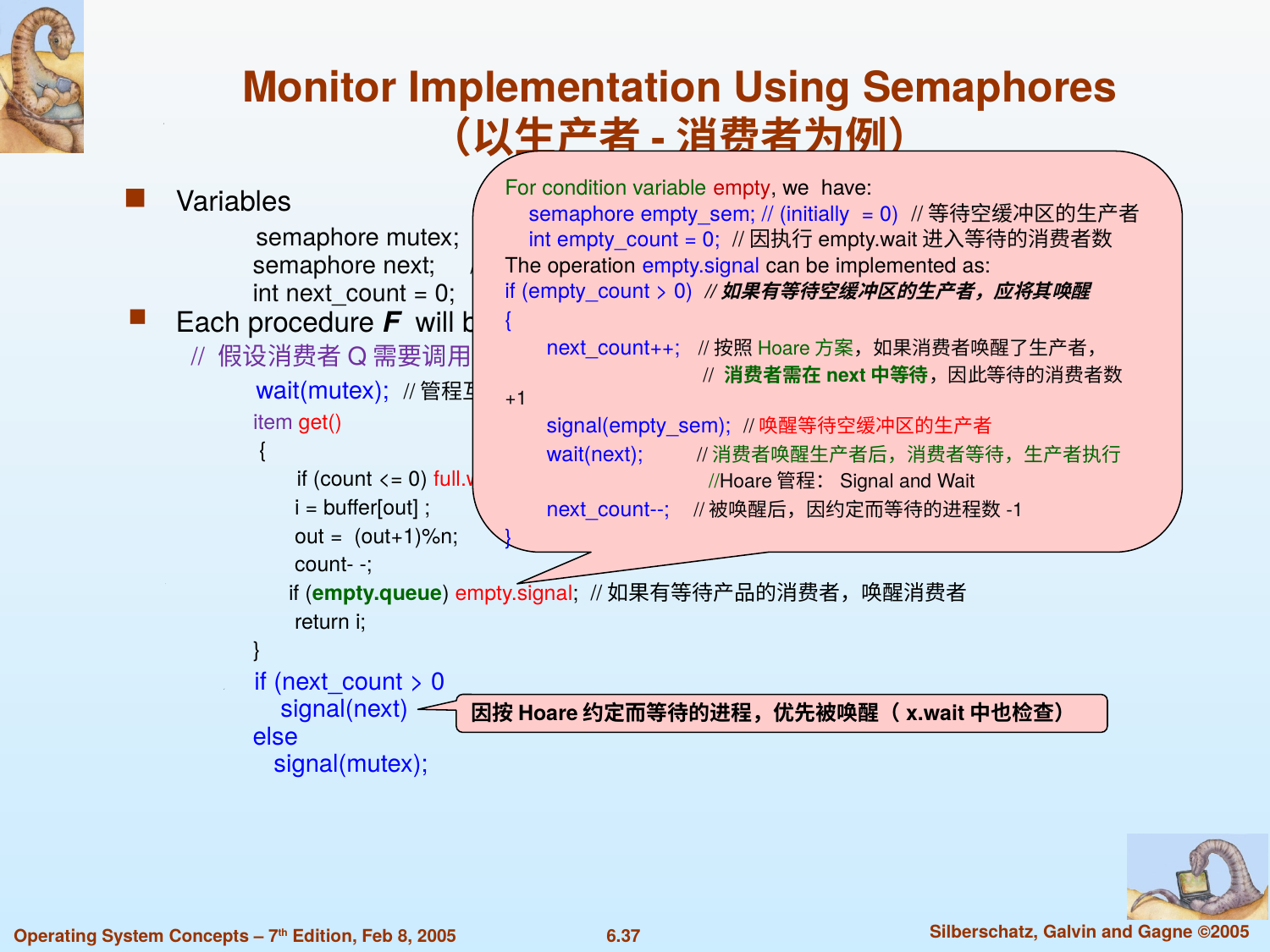

Monitor Implementation Using Semaphores
（以生产者-消费者为例）
For condition variable empty, we  have:
    semaphore empty_sem; // (initially  = 0)  //等待空缓冲区的生产者
    int empty_count = 0;  //因执行empty.wait进入等待的消费者数
The operation empty.signal can be implemented as:
if (empty_count > 0)  //如果有等待空缓冲区的生产者，应将其唤醒
{
       next_count++;   //按照Hoare方案，如果消费者唤醒了生产者，
                                    // 消费者需在next中等待，因此等待的消费者数+1
       signal(empty_sem);  //唤醒等待空缓冲区的生产者
       wait(next);         //消费者唤醒生产者后，消费者等待，生产者执行
                                     //Hoare管程：Signal and Wait
       next_count--;    //被唤醒后，因约定而等待的进程数-1
}
Variables
	         semaphore mutex;  // (initially  = 1)  //实现管程互斥
	           semaphore next;     // (initially  = 0) //P唤醒Q，Q执行，P在此等待
	           int next_count = 0;
Each procedure F  will be replaced by
         // 假设消费者Q需要调用get获取一个产品，将get包装在过程F中
	         wait(mutex);  //管程互斥
 item get()
  {
	   if (count <= 0) full.wait; //如果无空缓冲区，生产者等待
        i = buffer[out] ;
        out =  (out+1)%n;
        count- -;
       if (empty.queue) empty.signal;  //如果有等待产品的消费者，唤醒消费者
        return i;
 }
 if (next_count > 0
	               signal(next)
	           else
	              signal(mutex);

因按Hoare约定而等待的进程，优先被唤醒（x.wait中也检查）